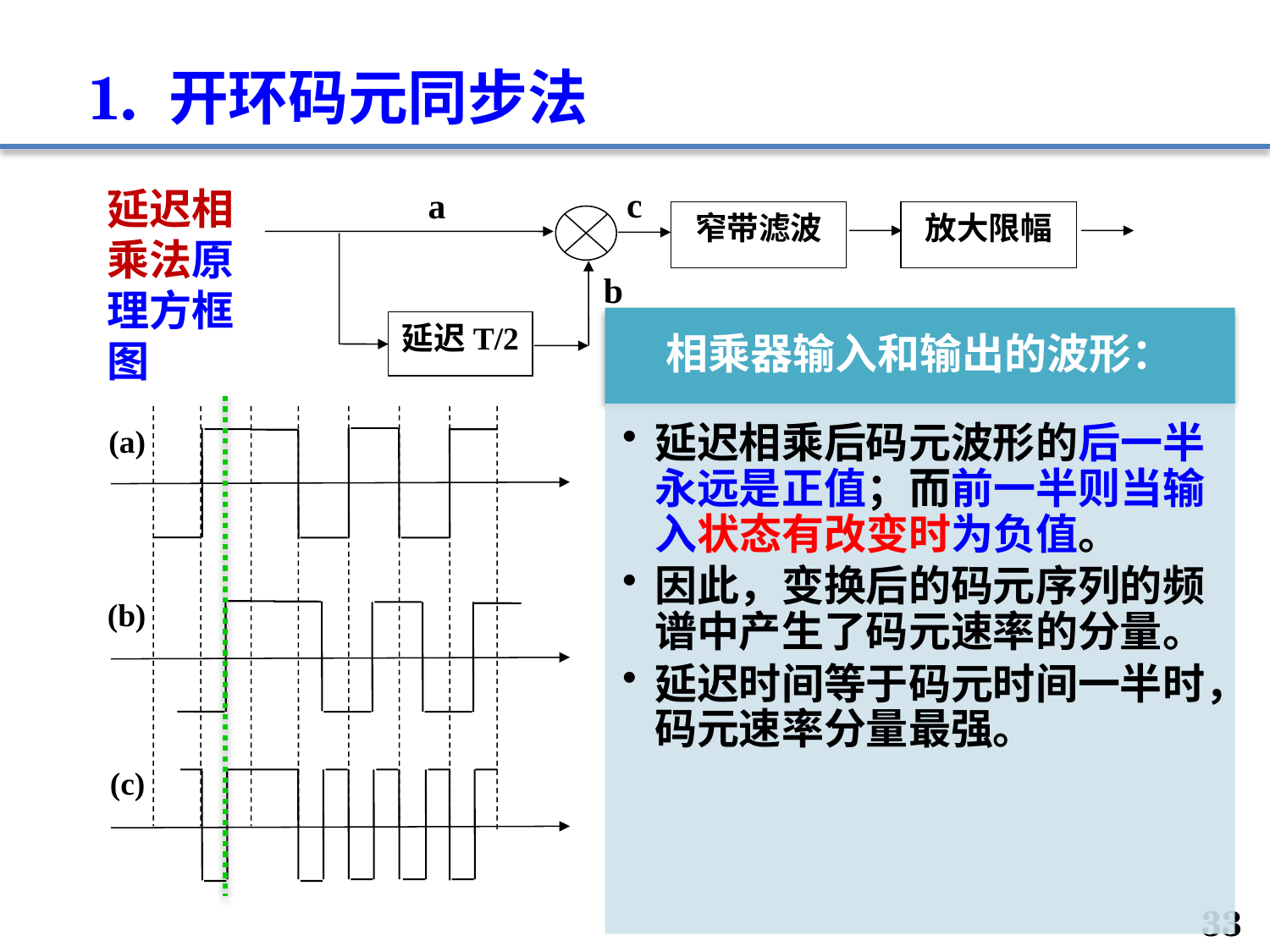

# 1. 开环码元同步法
延迟相乘法原理方框图
c
a
窄带滤波

放大限幅

b

延迟T/2

相乘器输入和输出的波形：
延迟相乘后码元波形的后一半永远是正值；而前一半则当输入状态有改变时为负值。
因此，变换后的码元序列的频谱中产生了码元速率的分量。
延迟时间等于码元时间一半时，码元速率分量最强。

(a)
(b)
(c)

33